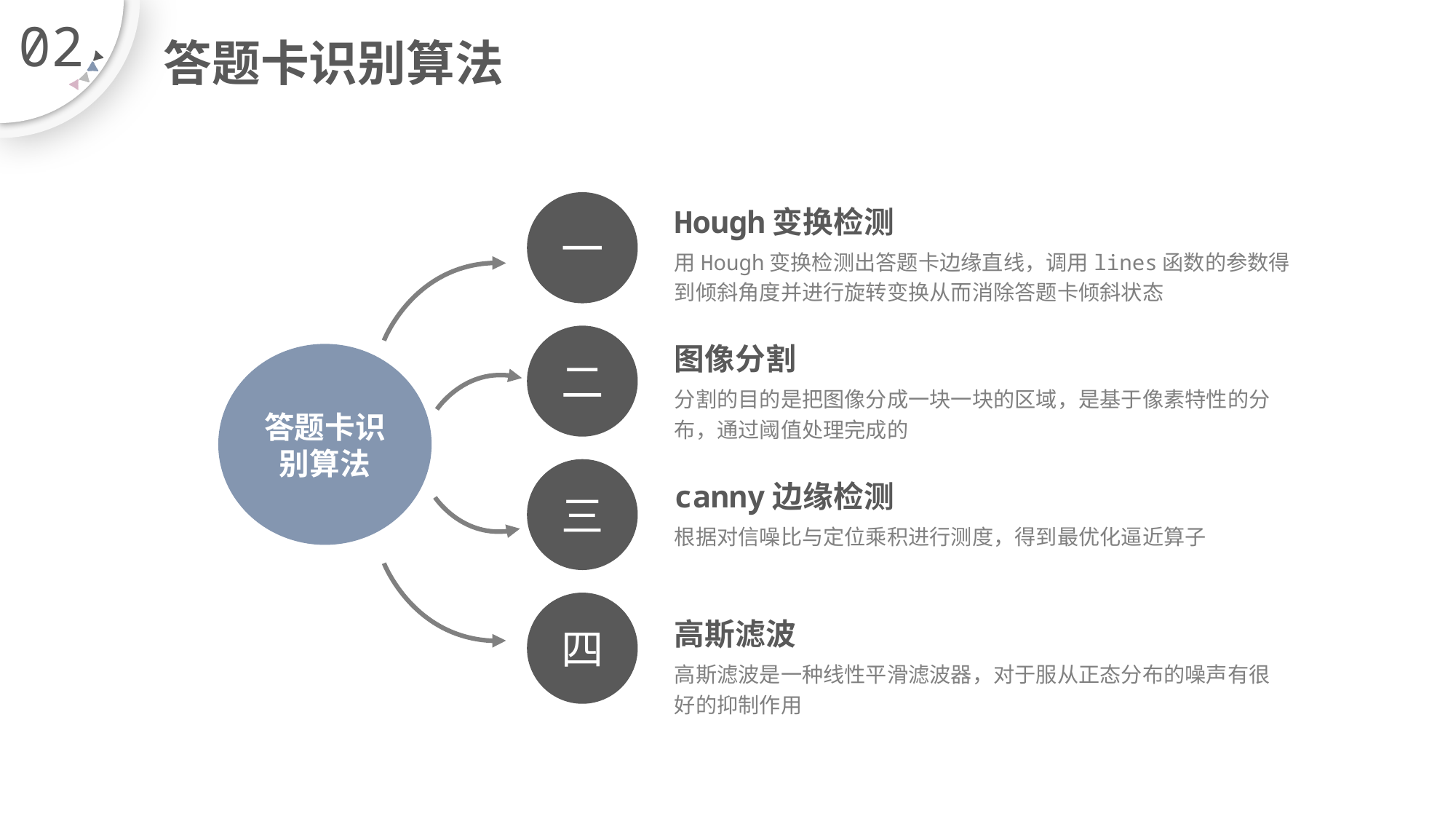

02

答题卡识别算法
一
Hough变换检测
用Hough变换检测出答题卡边缘直线，调用lines函数的参数得到倾斜角度并进行旋转变换从而消除答题卡倾斜状态

二
图像分割
分割的目的是把图像分成一块一块的区域，是基于像素特性的分布，通过阈值处理完成的
答题卡识别算法

三
canny边缘检测
根据对信噪比与定位乘积进行测度，得到最优化逼近算子

四
高斯滤波
高斯滤波是一种线性平滑滤波器，对于服从正态分布的噪声有很好的抑制作用